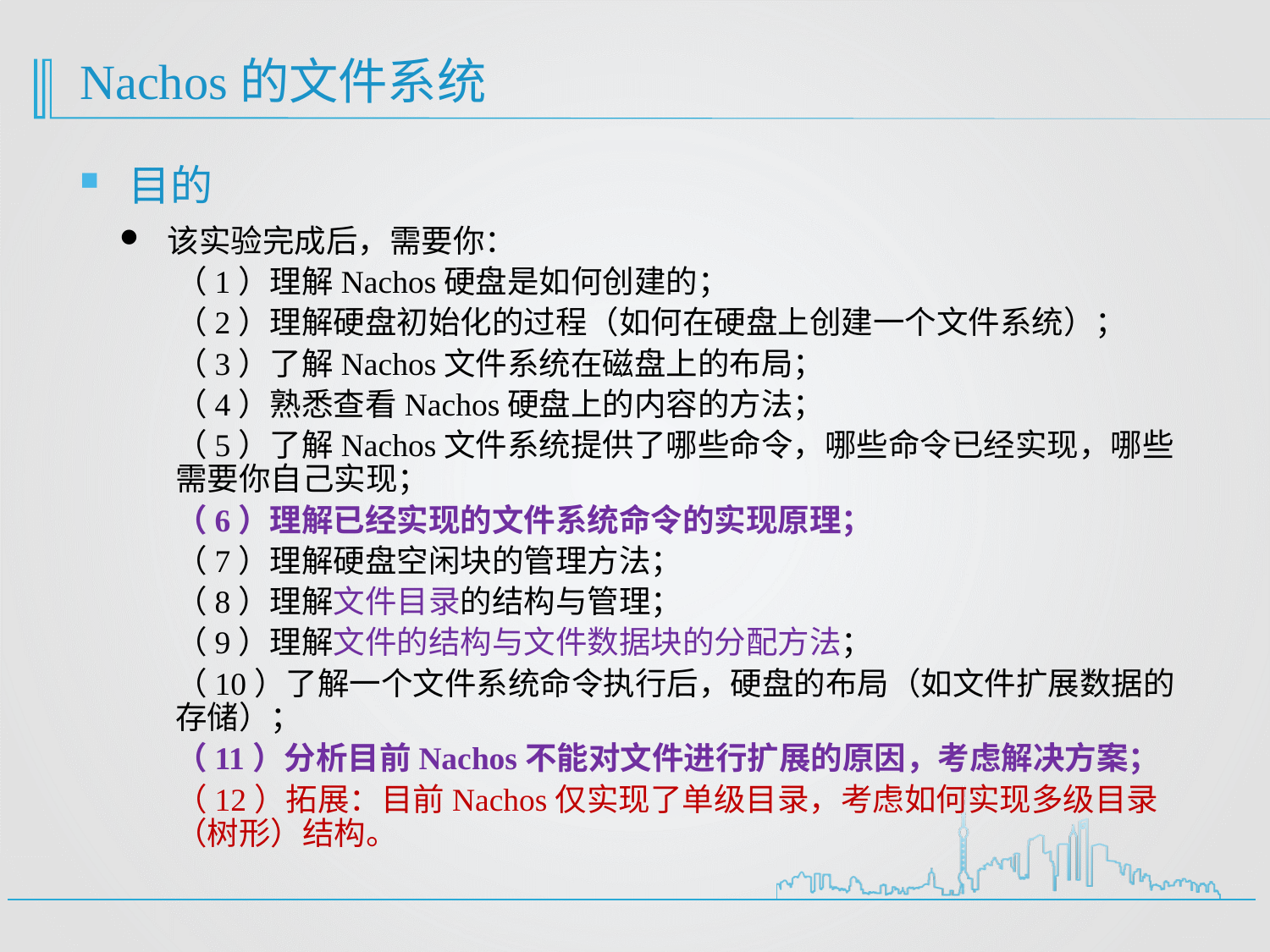

# Nachos的文件系统
目的
该实验完成后，需要你：
（1）理解Nachos硬盘是如何创建的；
（2）理解硬盘初始化的过程（如何在硬盘上创建一个文件系统）；
（3）了解Nachos文件系统在磁盘上的布局；
（4）熟悉查看Nachos硬盘上的内容的方法；
（5）了解Nachos文件系统提供了哪些命令，哪些命令已经实现，哪些需要你自己实现；
（6）理解已经实现的文件系统命令的实现原理；
（7）理解硬盘空闲块的管理方法；
（8）理解文件目录的结构与管理；
（9）理解文件的结构与文件数据块的分配方法；
（10）了解一个文件系统命令执行后，硬盘的布局（如文件扩展数据的存储）；
（11）分析目前Nachos不能对文件进行扩展的原因，考虑解决方案；
（12）拓展：目前Nachos仅实现了单级目录，考虑如何实现多级目录（树形）结构。